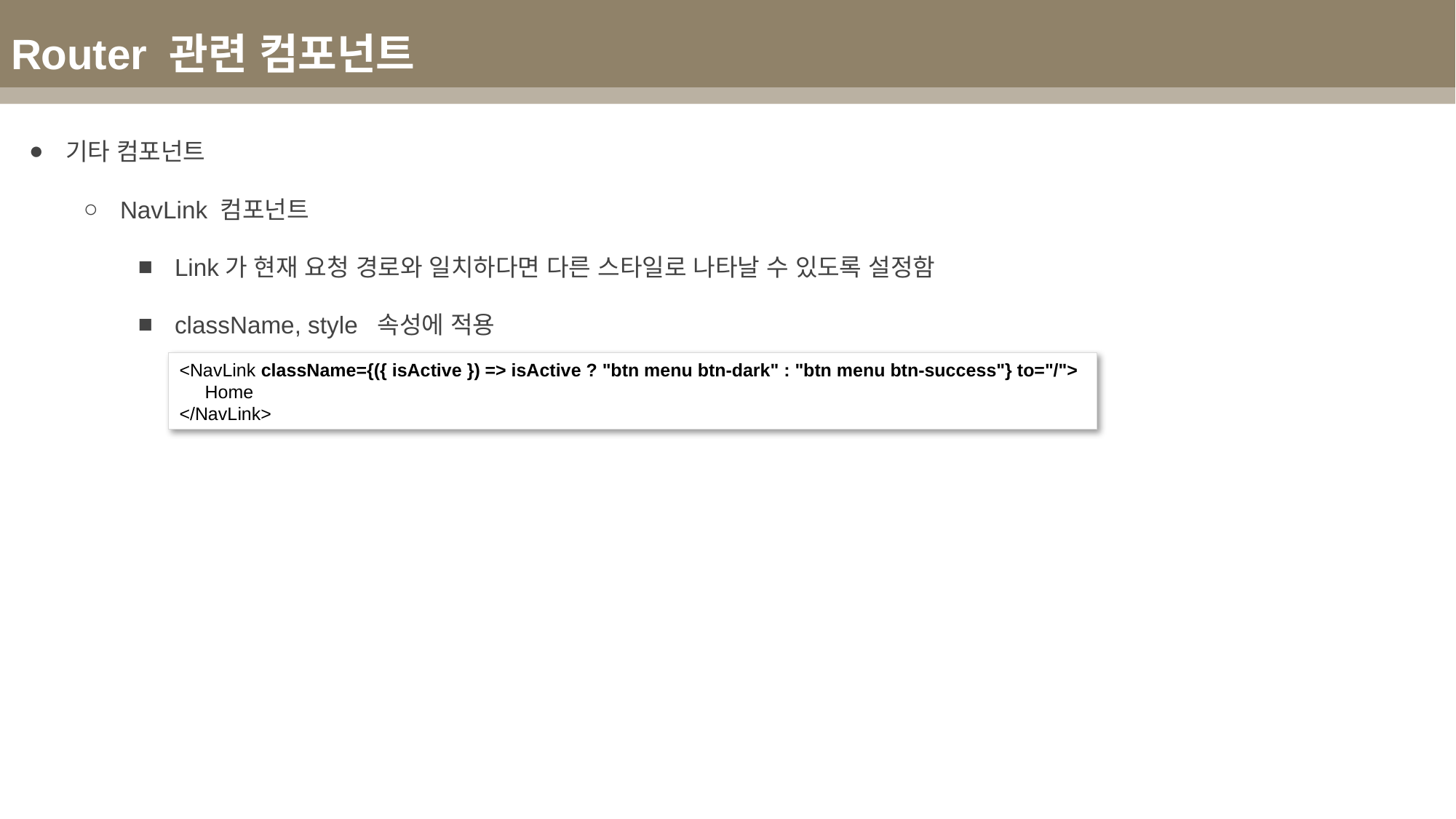

Router 관련 컴포넌트
기타 컴포넌트
NavLink 컴포넌트
Link가 현재 요청 경로와 일치하다면 다른 스타일로 나타날 수 있도록 설정함
className, style  속성에 적용

<NavLink className={({ isActive }) => isActive ? "btn menu btn-dark" : "btn menu btn-success"} to="/">
     Home
</NavLink>